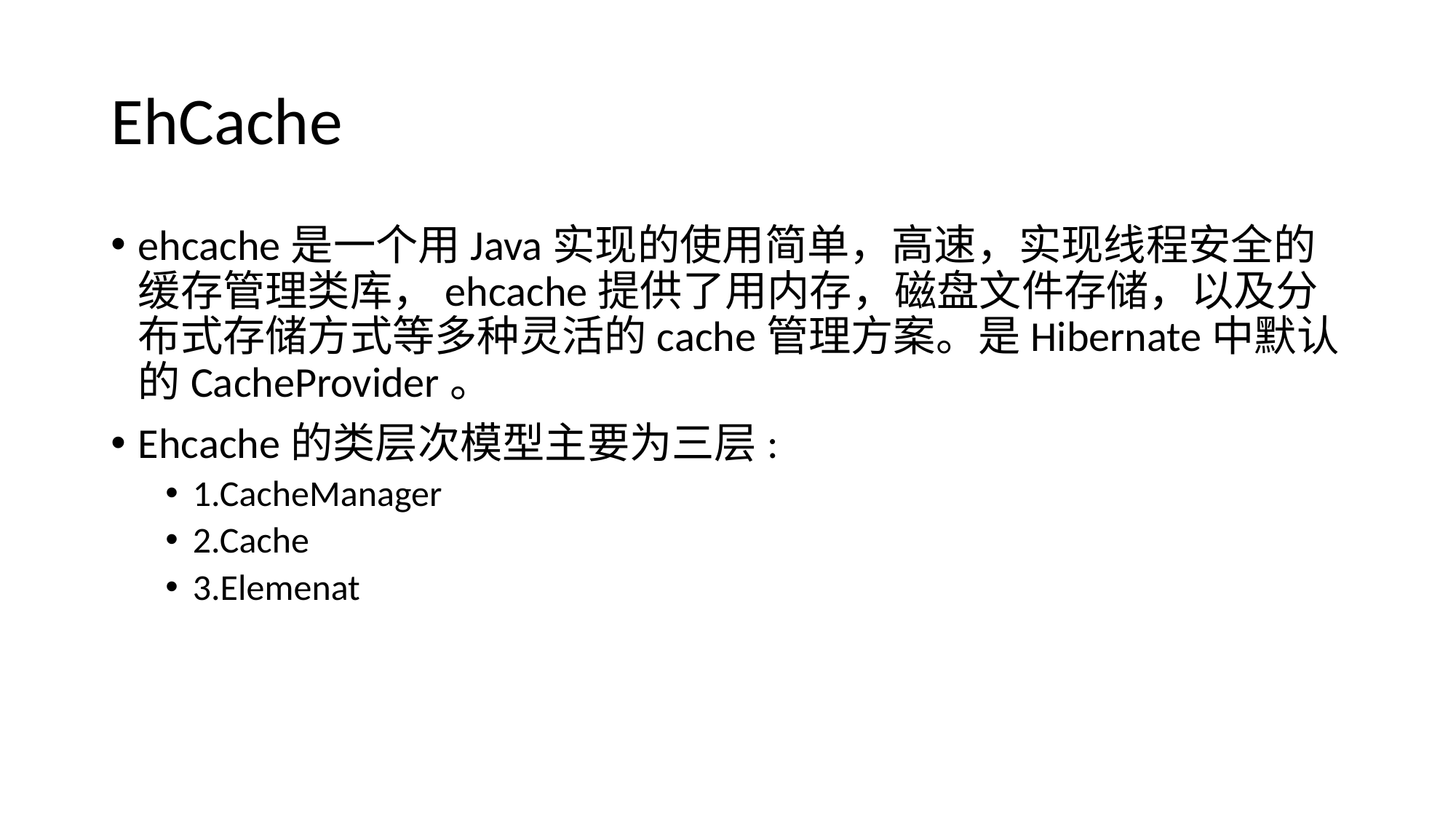

# EhCache
ehcache是一个用Java实现的使用简单，高速，实现线程安全的缓存管理类库，ehcache提供了用内存，磁盘文件存储，以及分布式存储方式等多种灵活的cache管理方案。是Hibernate中默认的CacheProvider。
Ehcache的类层次模型主要为三层:
1.CacheManager
2.Cache
3.Elemenat